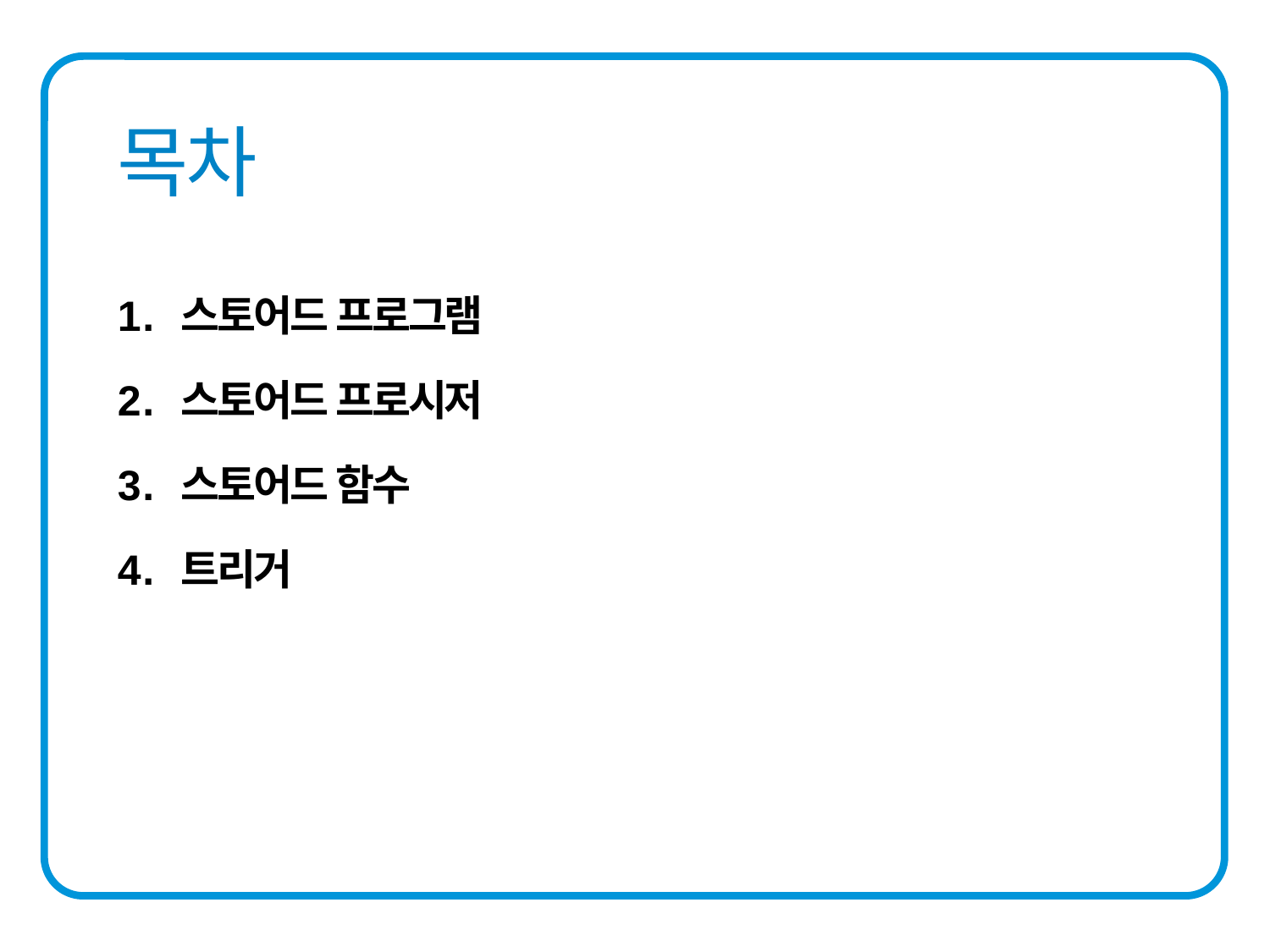

스토어드 프로그램
스토어드 프로시저
스토어드 함수
트리거